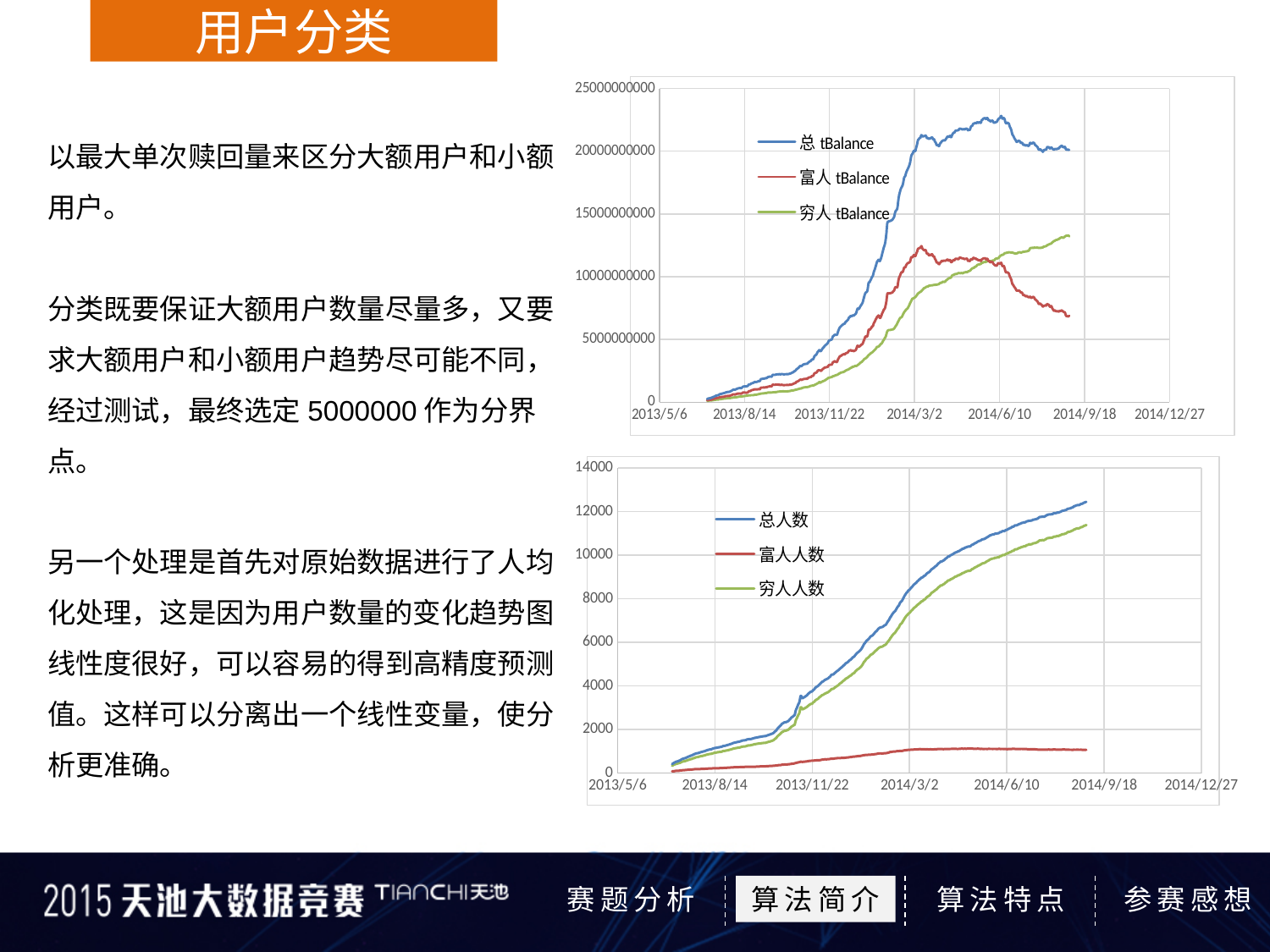

用户分类

### Chart

| Category |  |  |  |
|---|---|---|---|
以最大单次赎回量来区分大额用户和小额用户。

分类既要保证大额用户数量尽量多，又要求大额用户和小额用户趋势尽可能不同，经过测试，最终选定5000000作为分界点。

另一个处理是首先对原始数据进行了人均化处理，这是因为用户数量的变化趋势图线性度很好，可以容易的得到高精度预测值。这样可以分离出一个线性变量，使分析更准确。

### Chart

| Category |  |  |  |
|---|---|---|---|
赛题分析
算法简介
算法特点
参赛感想